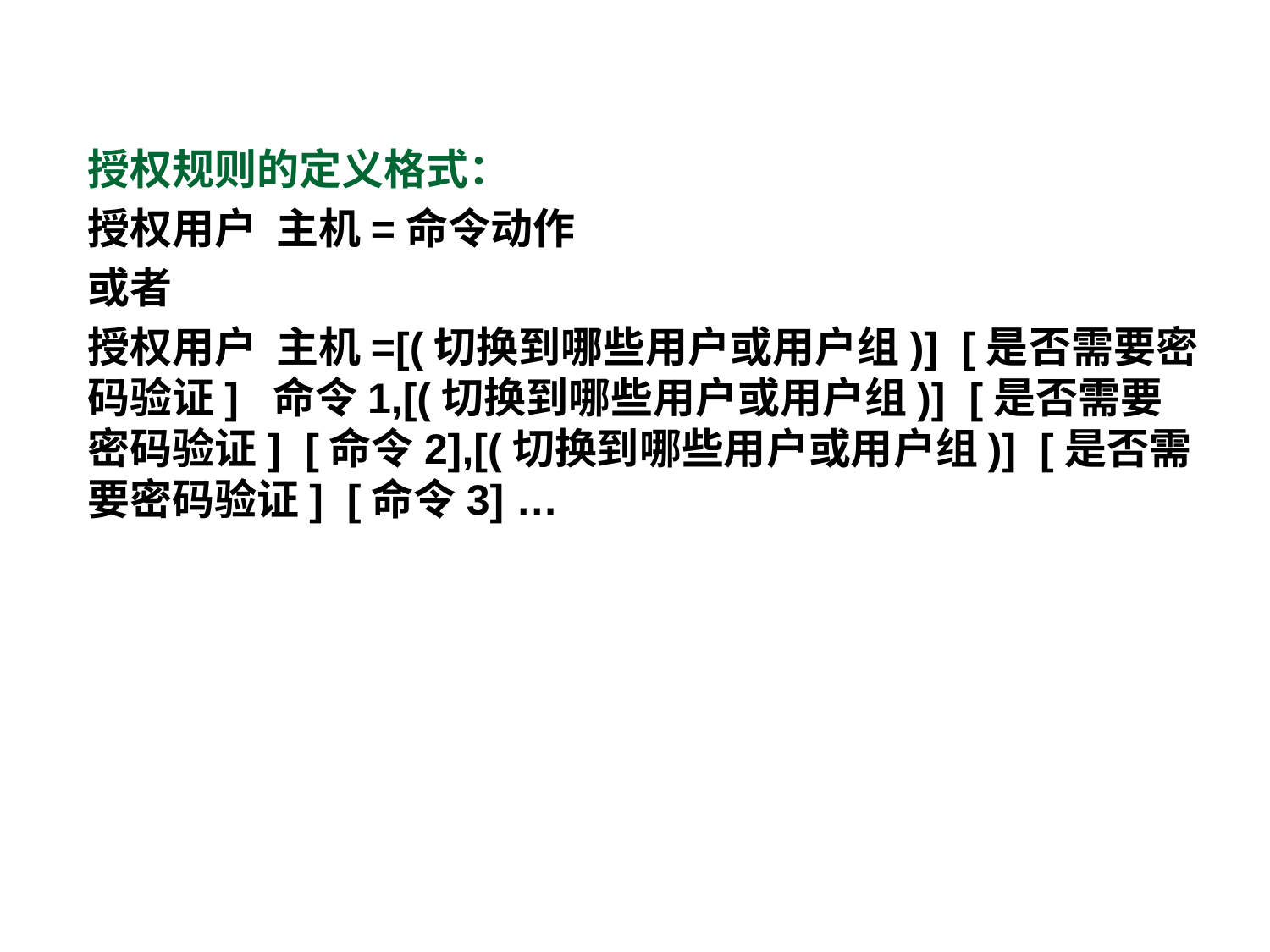

授权规则的定义格式：
授权用户  主机=命令动作
或者
授权用户  主机=[(切换到哪些用户或用户组)]  [是否需要密码验证]  命令1,[(切换到哪些用户或用户组)]  [是否需要密码验证]  [命令2],[(切换到哪些用户或用户组)]  [是否需要密码验证]  [命令3] …